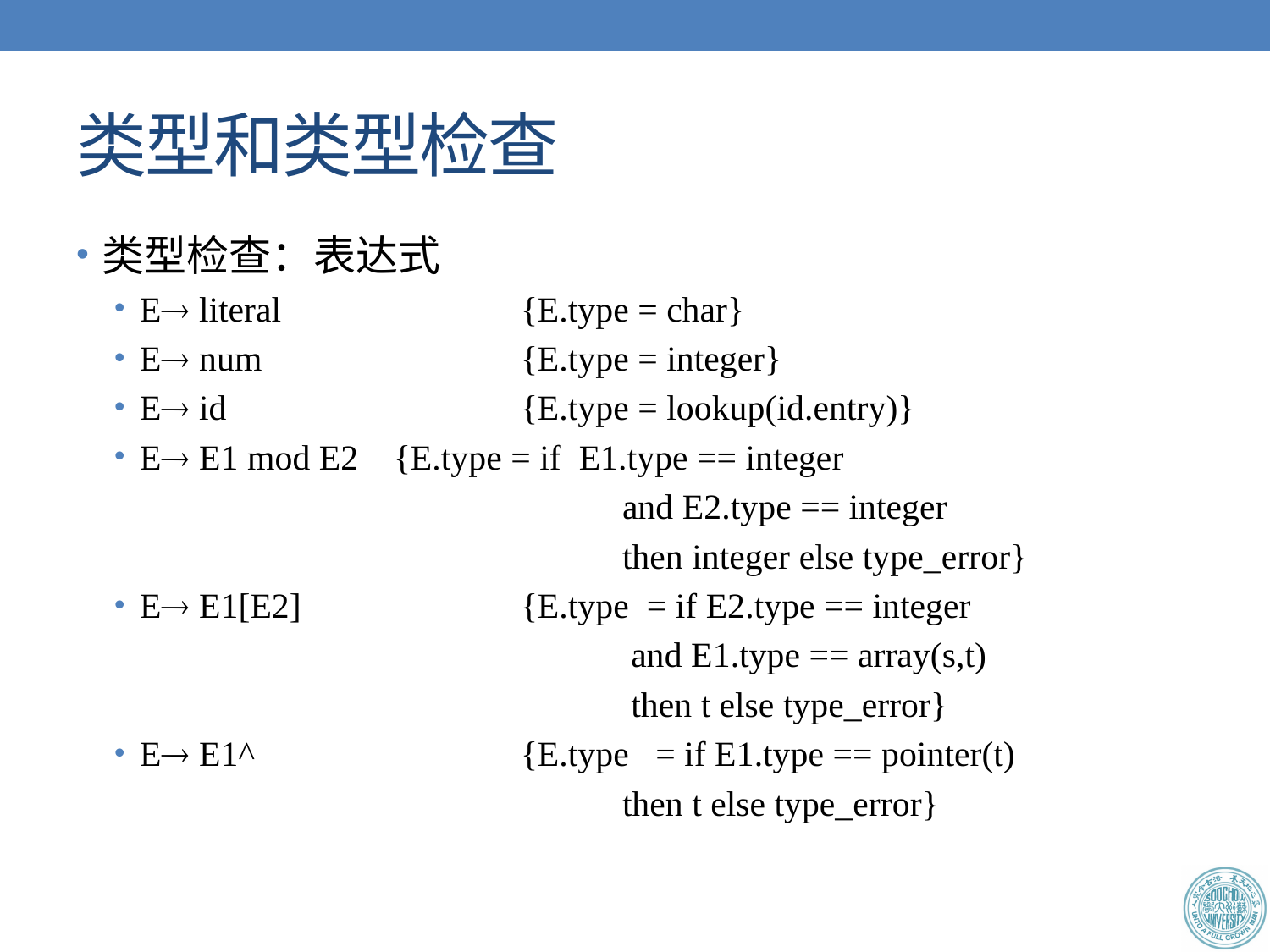

# 类型和类型检查
类型检查：表达式
E→ literal  		{E.type = char}
E→ num      		{E.type = integer}
E→ id      		{E.type = lookup(id.entry)}
E→ E1 mod E2	{E.type = if  E1.type == integer
                        			and E2.type == integer
                        			then integer else type_error}
E→ E1[E2]  		{E.type  = if E2.type == integer
	                   		 and E1.type == array(s,t)
    	            			 then t else type_error}
E→ E1^   		{E.type   = if E1.type == pointer(t)
                       		 	then t else type_error}